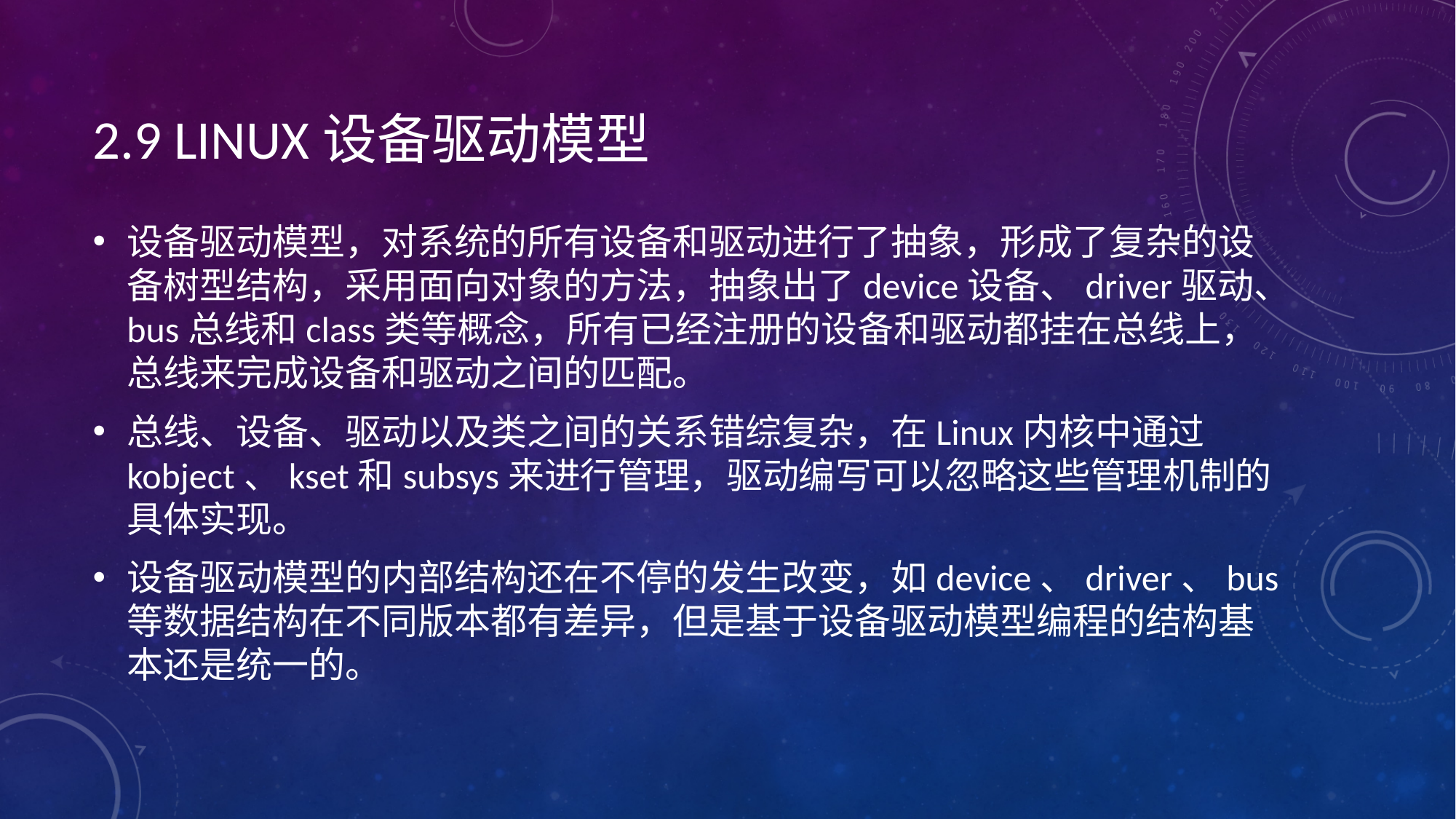

# 2.9 Linux设备驱动模型
设备驱动模型，对系统的所有设备和驱动进行了抽象，形成了复杂的设备树型结构，采用面向对象的方法，抽象出了device设备、driver驱动、bus总线和class类等概念，所有已经注册的设备和驱动都挂在总线上，总线来完成设备和驱动之间的匹配。
总线、设备、驱动以及类之间的关系错综复杂，在Linux内核中通过kobject、kset和subsys来进行管理，驱动编写可以忽略这些管理机制的具体实现。
设备驱动模型的内部结构还在不停的发生改变，如device、driver、bus等数据结构在不同版本都有差异，但是基于设备驱动模型编程的结构基本还是统一的。